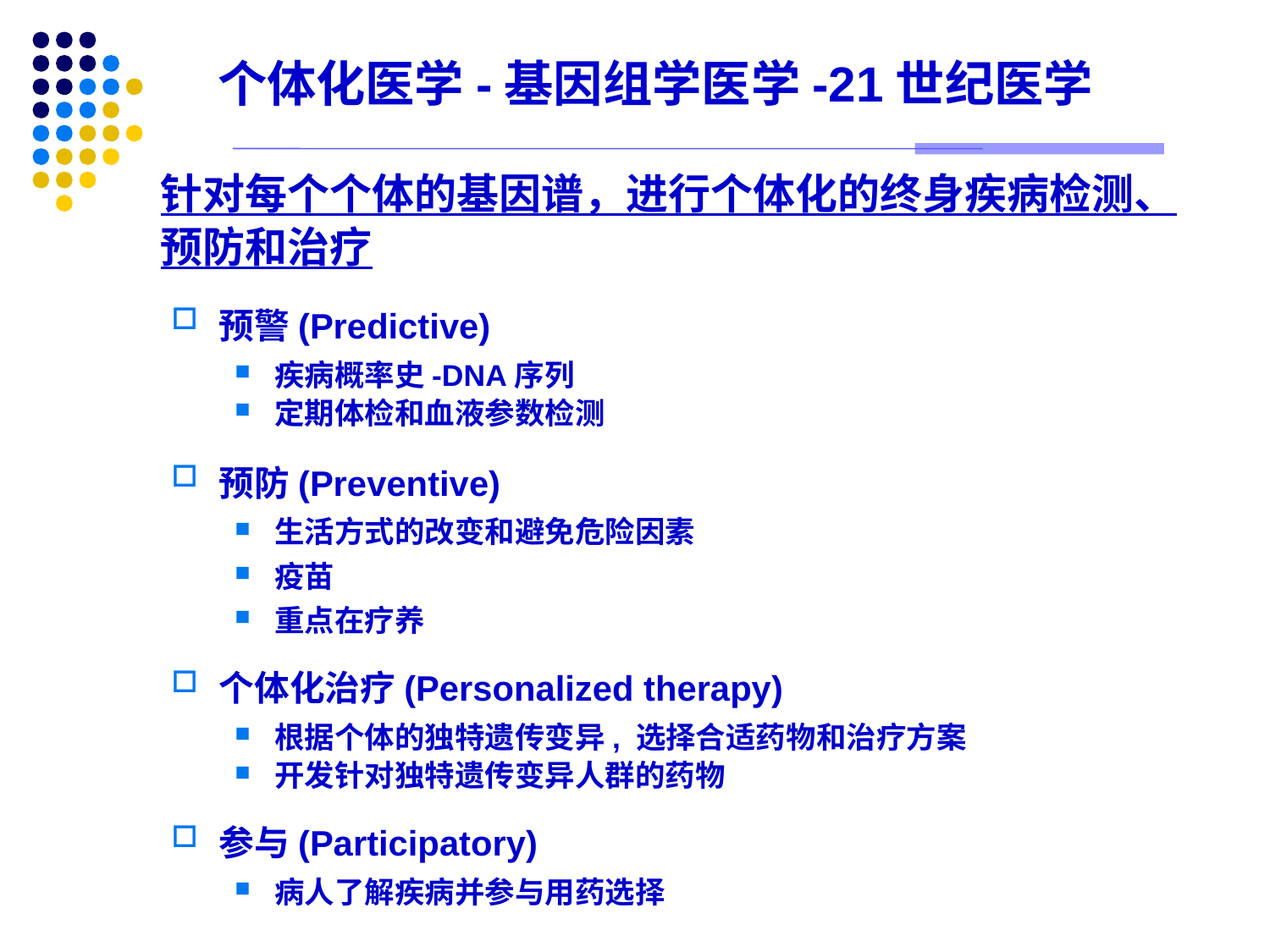

个体化医学-基因组学医学-21世纪医学
针对每个个体的基因谱，进行个体化的终身疾病检测、预防和治疗
预警(Predictive)
疾病概率史-DNA序列
定期体检和血液参数检测

预防(Preventive)
生活方式的改变和避免危险因素
疫苗
重点在疗养

个体化治疗(Personalized therapy)
根据个体的独特遗传变异, 选择合适药物和治疗方案
开发针对独特遗传变异人群的药物

参与(Participatory)
病人了解疾病并参与用药选择